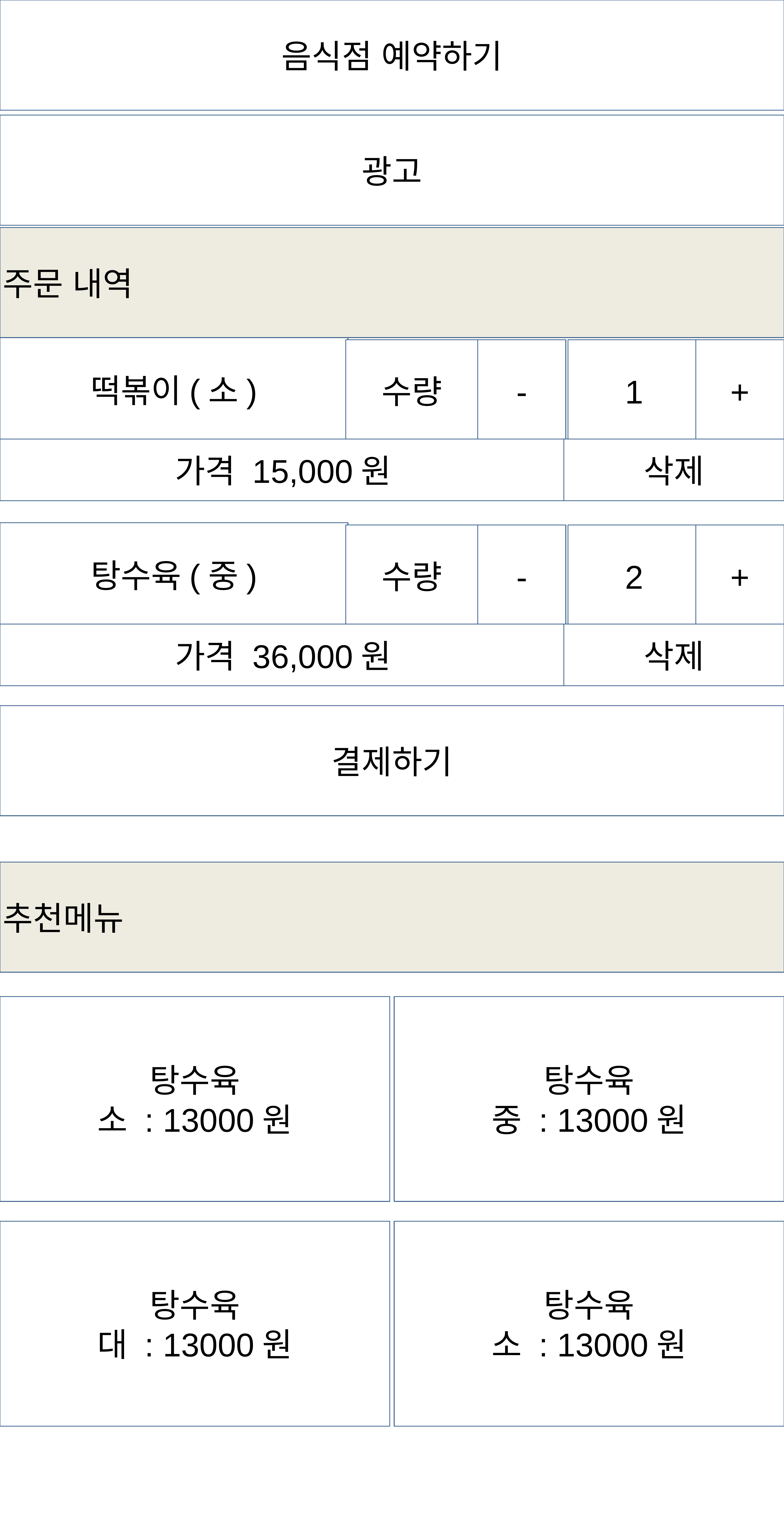

음식점 예약하기
광고
주문 내역
떡볶이(소)
수량
-
1
+
가격 15,000원
삭제
탕수육(중)
수량
-
2
+
가격 36,000원
삭제
결제하기
추천메뉴
탕수육
소 : 13000원
탕수육
중 : 13000원
탕수육
대 : 13000원
탕수육
소 : 13000원